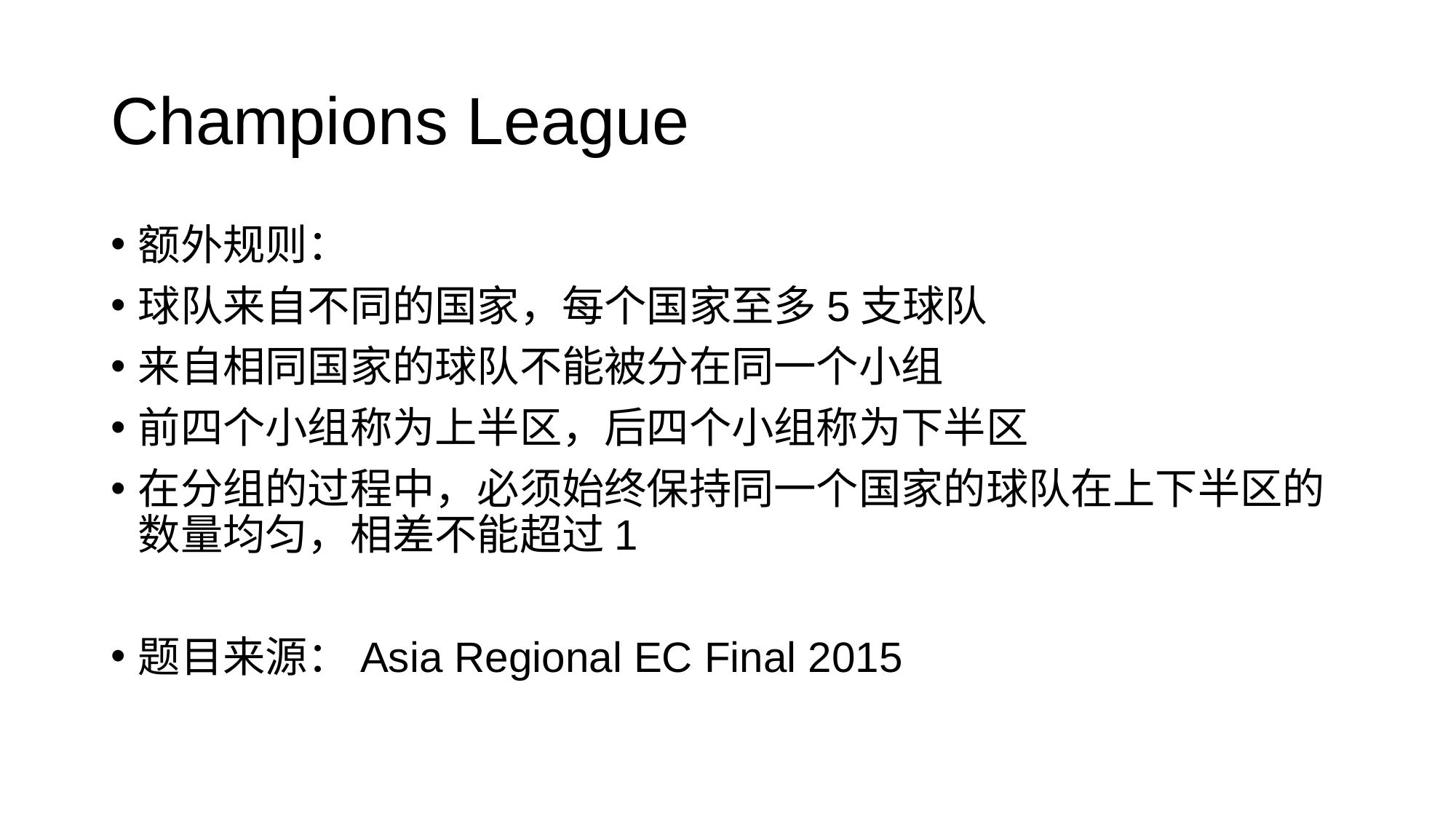

# Champions League
额外规则：
球队来自不同的国家，每个国家至多5支球队
来自相同国家的球队不能被分在同一个小组
前四个小组称为上半区，后四个小组称为下半区
在分组的过程中，必须始终保持同一个国家的球队在上下半区的数量均匀，相差不能超过1

题目来源：Asia Regional EC Final 2015